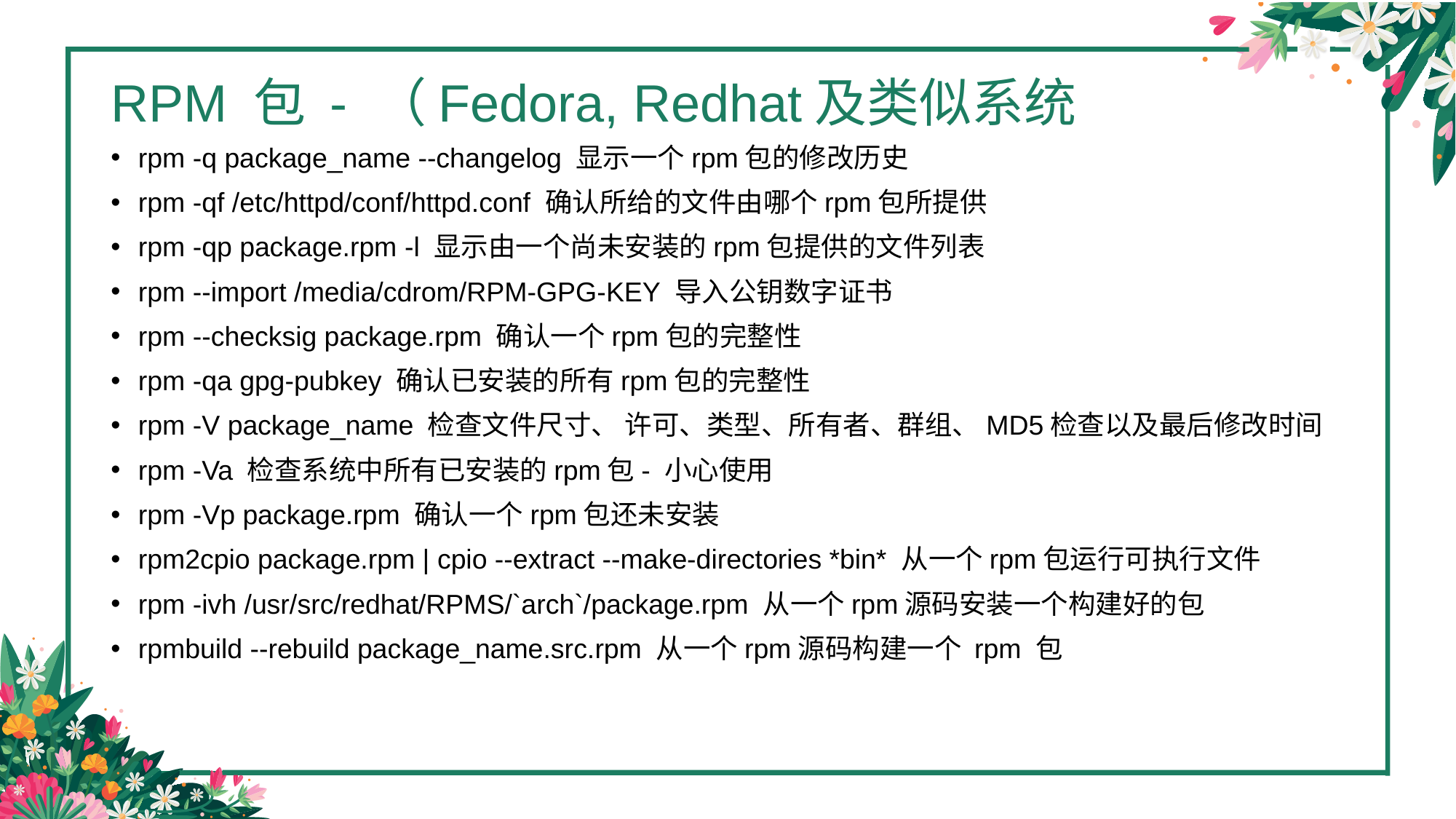

# RPM 包 - （Fedora, Redhat及类似系统
rpm -q package_name --changelog 显示一个rpm包的修改历史
rpm -qf /etc/httpd/conf/httpd.conf 确认所给的文件由哪个rpm包所提供
rpm -qp package.rpm -l 显示由一个尚未安装的rpm包提供的文件列表
rpm --import /media/cdrom/RPM-GPG-KEY 导入公钥数字证书
rpm --checksig package.rpm 确认一个rpm包的完整性
rpm -qa gpg-pubkey 确认已安装的所有rpm包的完整性
rpm -V package_name 检查文件尺寸、 许可、类型、所有者、群组、MD5检查以及最后修改时间
rpm -Va 检查系统中所有已安装的rpm包- 小心使用
rpm -Vp package.rpm 确认一个rpm包还未安装
rpm2cpio package.rpm | cpio --extract --make-directories *bin* 从一个rpm包运行可执行文件
rpm -ivh /usr/src/redhat/RPMS/`arch`/package.rpm 从一个rpm源码安装一个构建好的包
rpmbuild --rebuild package_name.src.rpm 从一个rpm源码构建一个 rpm 包